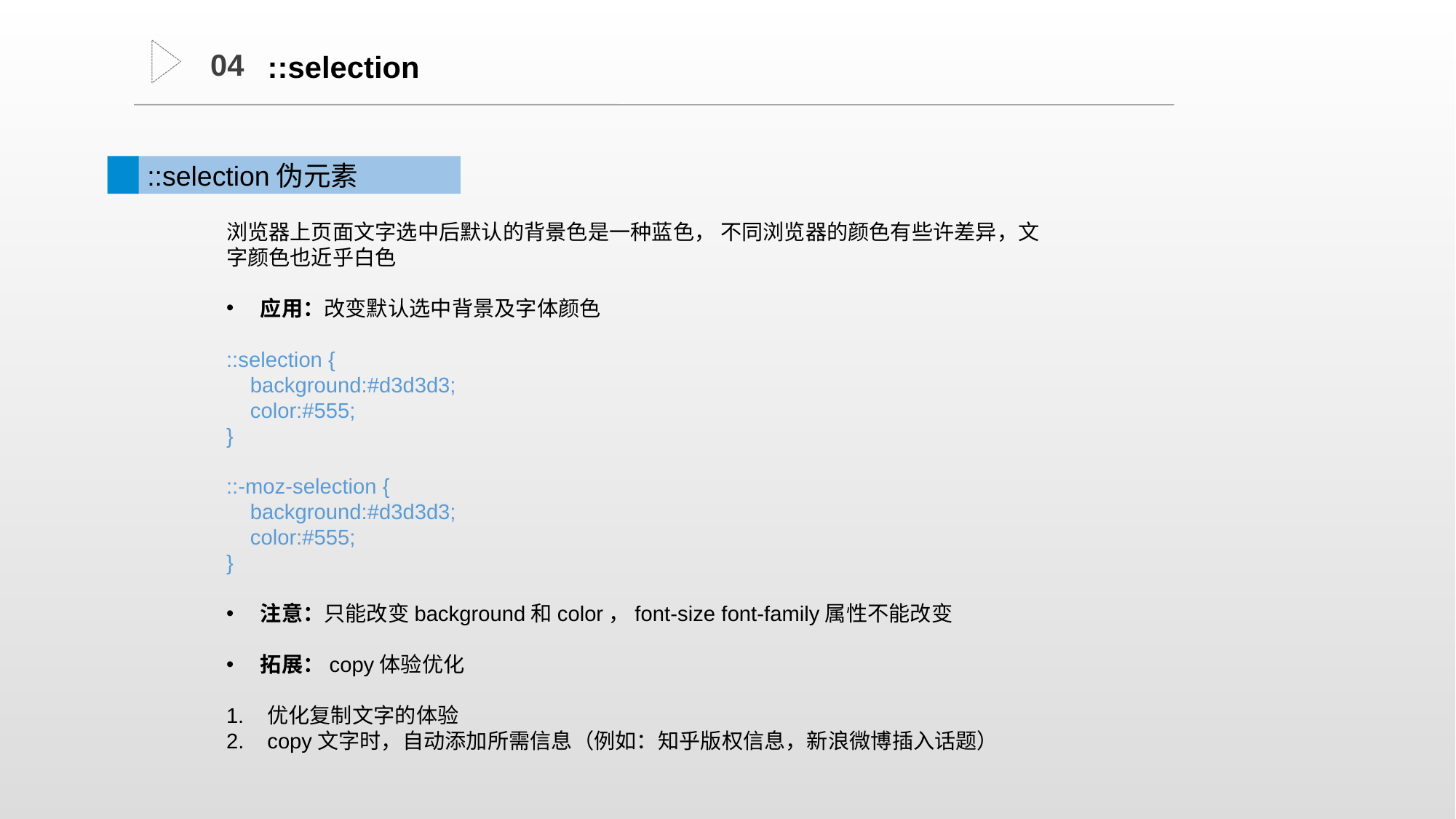

04
::selection

::selection伪元素
浏览器上页面文字选中后默认的背景色是一种蓝色， 不同浏览器的颜色有些许差异，文字颜色也近乎白色

应用：改变默认选中背景及字体颜色

::selection {
    background:#d3d3d3;
    color:#555;
}

::-moz-selection {
    background:#d3d3d3;
    color:#555;
}

注意：只能改变background和color，font-size font-family属性不能改变

拓展：copy体验优化

优化复制文字的体验
copy文字时，自动添加所需信息（例如：知乎版权信息，新浪微博插入话题）